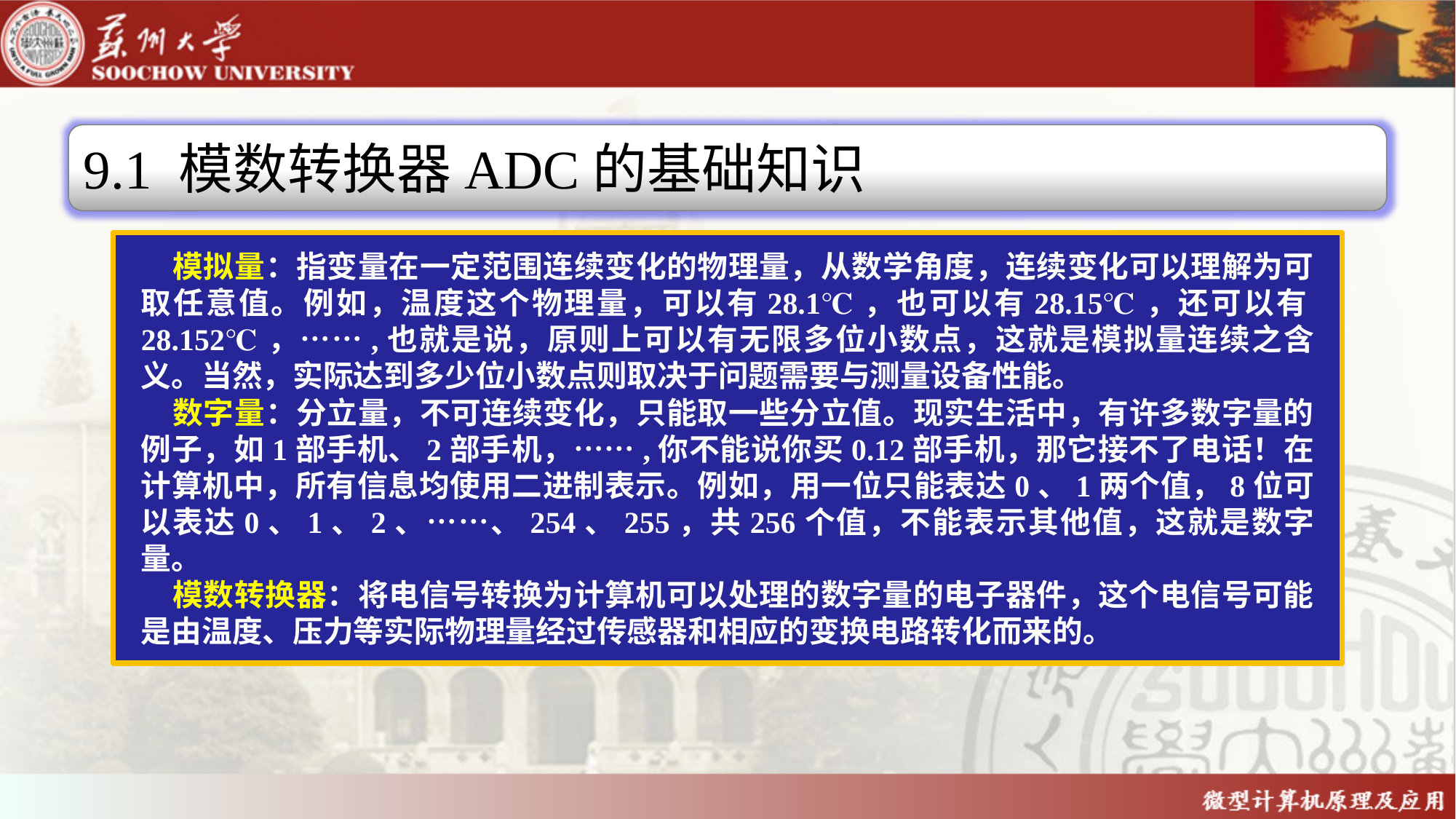

9.1 模数转换器ADC的基础知识
模拟量：指变量在一定范围连续变化的物理量，从数学角度，连续变化可以理解为可取任意值。例如，温度这个物理量，可以有28.1℃，也可以有28.15℃，还可以有28.152℃，……,也就是说，原则上可以有无限多位小数点，这就是模拟量连续之含义。当然，实际达到多少位小数点则取决于问题需要与测量设备性能。
数字量：分立量，不可连续变化，只能取一些分立值。现实生活中，有许多数字量的例子，如1部手机、2部手机，……,你不能说你买0.12部手机，那它接不了电话！在计算机中，所有信息均使用二进制表示。例如，用一位只能表达0、1两个值，8位可以表达0、1、2、……、254、255，共256个值，不能表示其他值，这就是数字量。
模数转换器：将电信号转换为计算机可以处理的数字量的电子器件，这个电信号可能是由温度、压力等实际物理量经过传感器和相应的变换电路转化而来的。